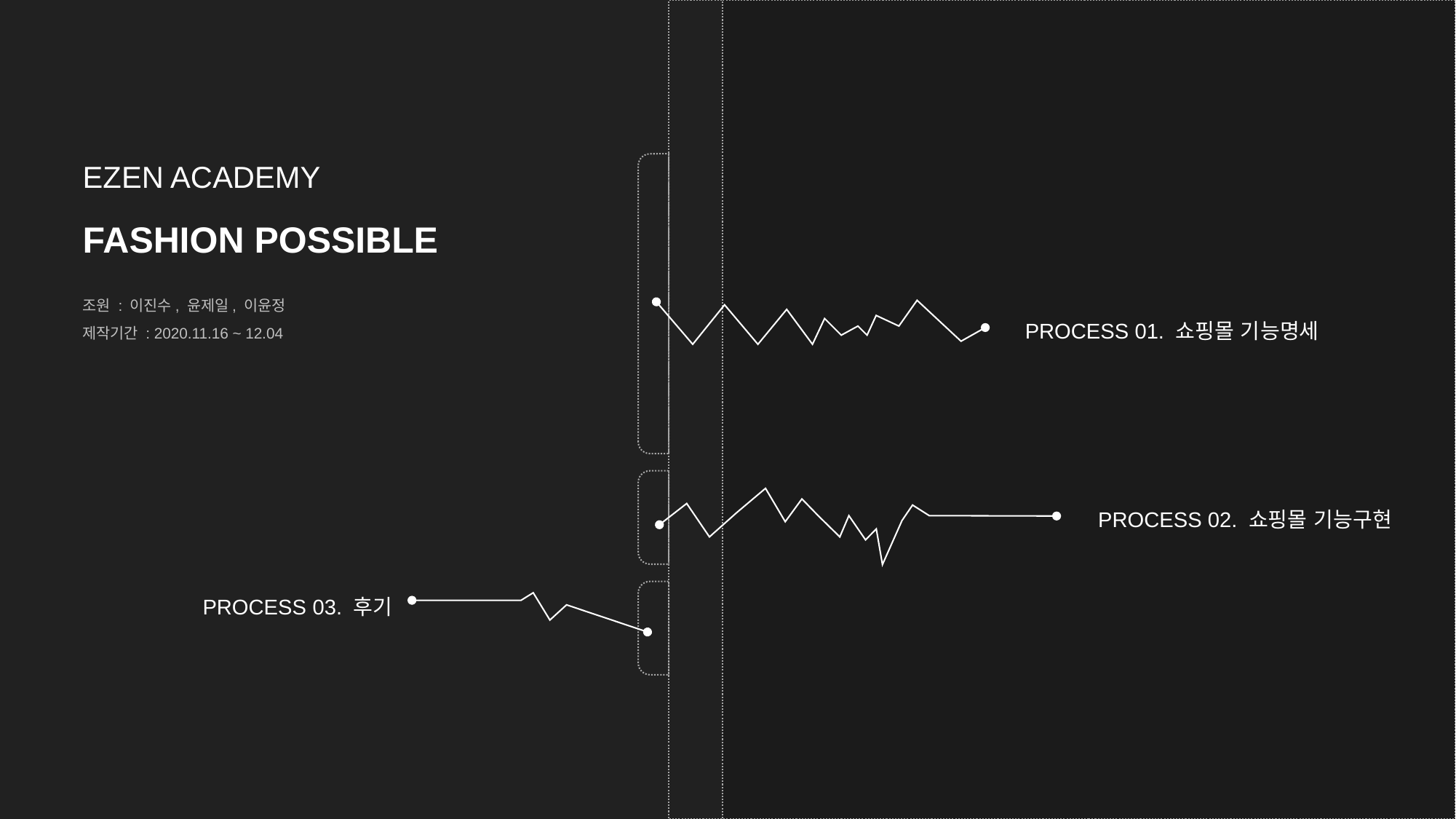

EZEN ACADEMY
FASHION POSSIBLE

조원 : 이진수, 윤제일, 이윤정
제작기간 : 2020.11.16 ~ 12.04

PROCESS 01. 쇼핑몰 기능명세

PROCESS 02. 쇼핑몰 기능구현

PROCESS 03. 후기